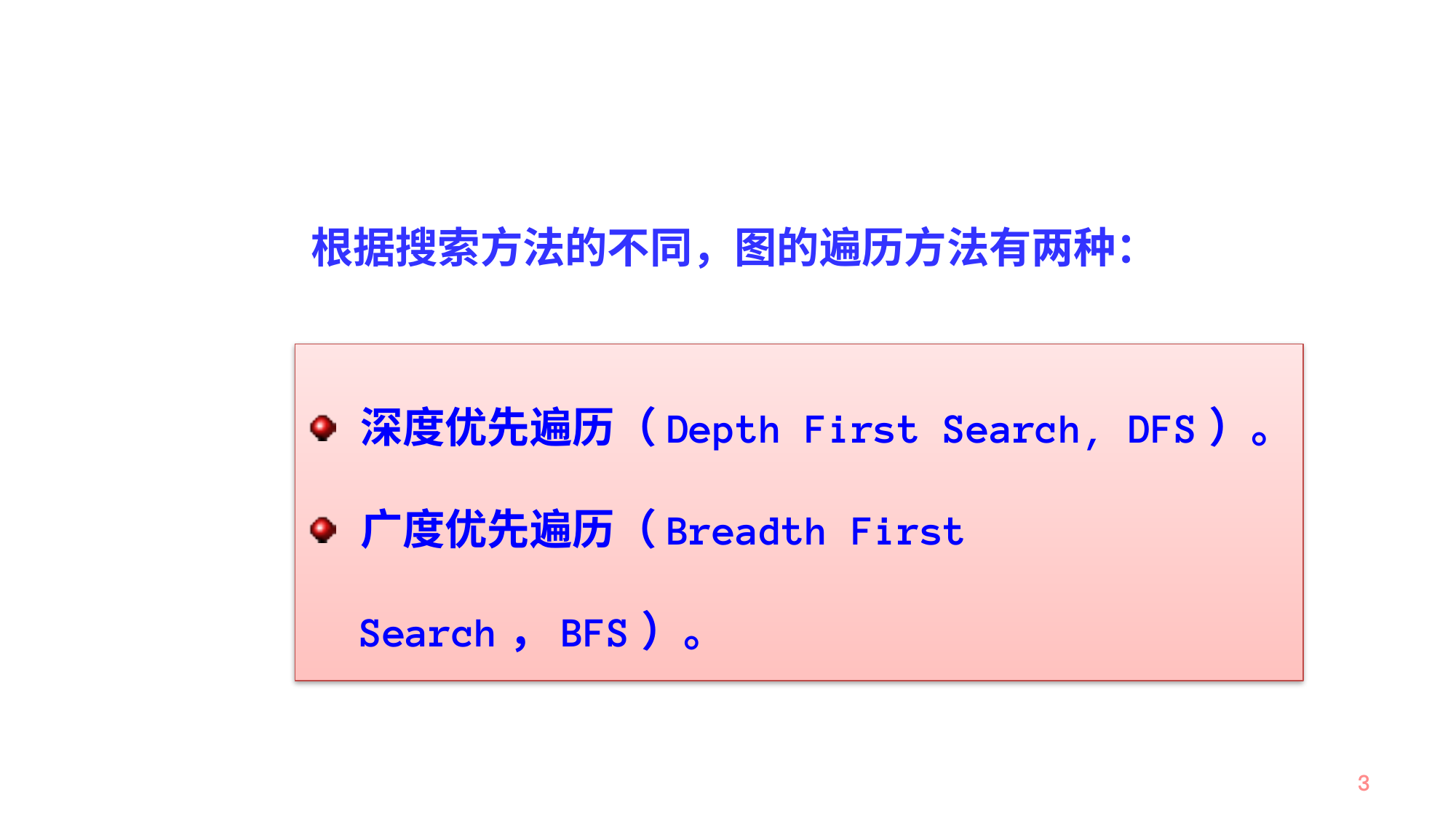

根据搜索方法的不同，图的遍历方法有两种：
深度优先遍历（Depth First Search, DFS）。
广度优先遍历（Breadth First Search，BFS）。
3